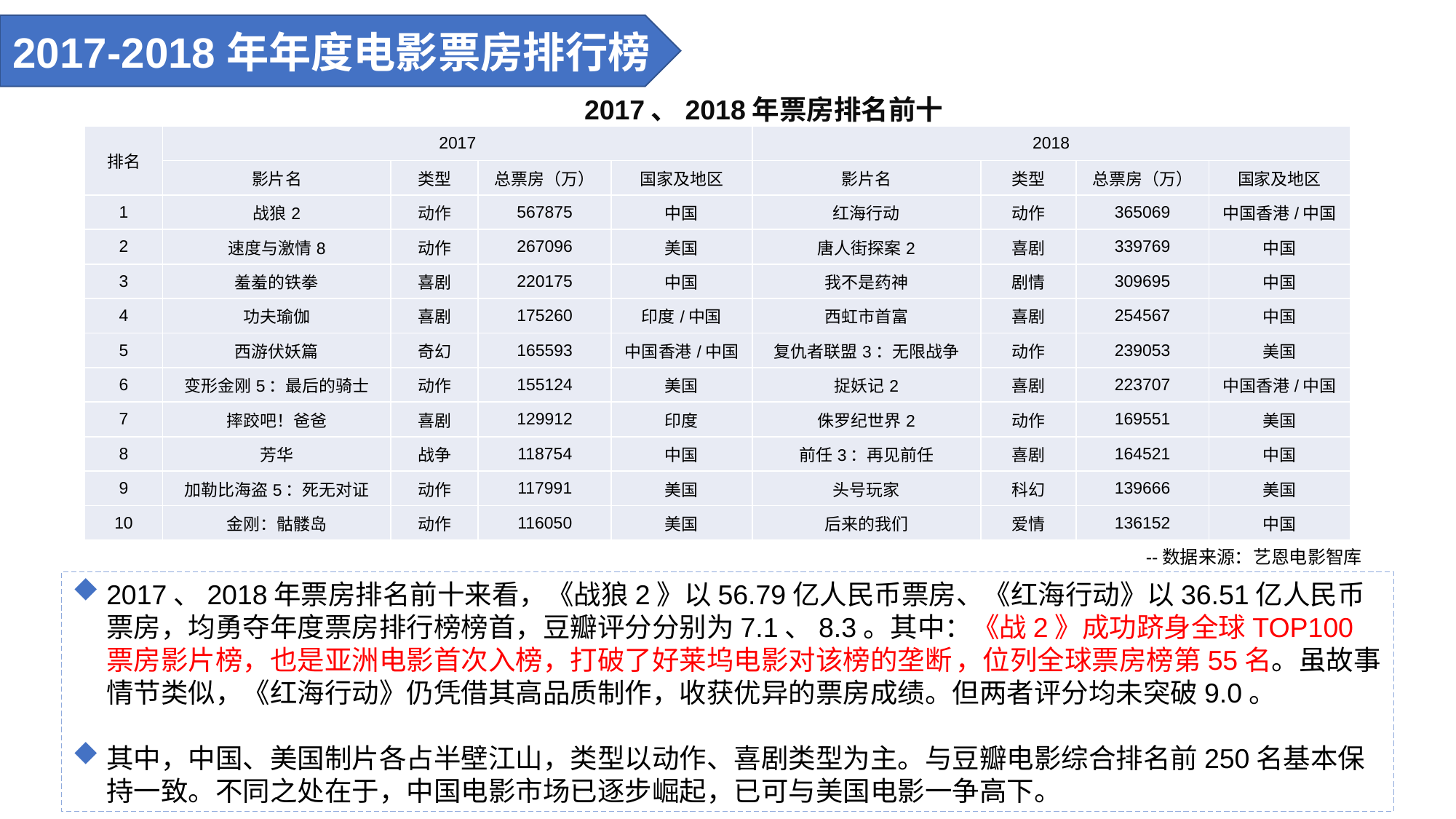

2017-2018年年度电影票房排行榜
2017、2018年票房排名前十
| 排名 | 2017 |  |  |  | 2018 |  |  |  |
| --- | --- | --- | --- | --- | --- | --- | --- | --- |
|  | 影片名 | 类型 | 总票房（万） | 国家及地区 | 影片名 | 类型 | 总票房（万） | 国家及地区 |
| 1 | 战狼2 | 动作 | 567875 | 中国 | 红海行动 | 动作 | 365069 | 中国香港/中国 |
| 2 | 速度与激情8 | 动作 | 267096 | 美国 | 唐人街探案2 | 喜剧 | 339769 | 中国 |
| 3 | 羞羞的铁拳 | 喜剧 | 220175 | 中国 | 我不是药神 | 剧情 | 309695 | 中国 |
| 4 | 功夫瑜伽 | 喜剧 | 175260 | 印度/中国 | 西虹市首富 | 喜剧 | 254567 | 中国 |
| 5 | 西游伏妖篇 | 奇幻 | 165593 | 中国香港/中国 | 复仇者联盟3：无限战争 | 动作 | 239053 | 美国 |
| 6 | 变形金刚5：最后的骑士 | 动作 | 155124 | 美国 | 捉妖记2 | 喜剧 | 223707 | 中国香港/中国 |
| 7 | 摔跤吧！爸爸 | 喜剧 | 129912 | 印度 | 侏罗纪世界2 | 动作 | 169551 | 美国 |
| 8 | 芳华 | 战争 | 118754 | 中国 | 前任3：再见前任 | 喜剧 | 164521 | 中国 |
| 9 | 加勒比海盗5：死无对证 | 动作 | 117991 | 美国 | 头号玩家 | 科幻 | 139666 | 美国 |
| 10 | 金刚：骷髅岛 | 动作 | 116050 | 美国 | 后来的我们 | 爱情 | 136152 | 中国 |
                          --数据来源：艺恩电影智库
2017、2018年票房排名前十来看，《战狼2》以56.79亿人民币票房、《红海行动》以36.51亿人民币票房，均勇夺年度票房排行榜榜首，豆瓣评分分别为7.1、8.3。其中：《战2》成功跻身全球TOP100票房影片榜，也是亚洲电影首次入榜，打破了好莱坞电影对该榜的垄断 ，位列全球票房榜第55名。虽故事情节类似，《红海行动》仍凭借其高品质制作，收获优异的票房成绩。但两者评分均未突破9.0。

其中，中国、美国制片各占半壁江山，类型以动作、喜剧类型为主。与豆瓣电影综合排名前250名基本保持一致。不同之处在于，中国电影市场已逐步崛起，已可与美国电影一争高下。